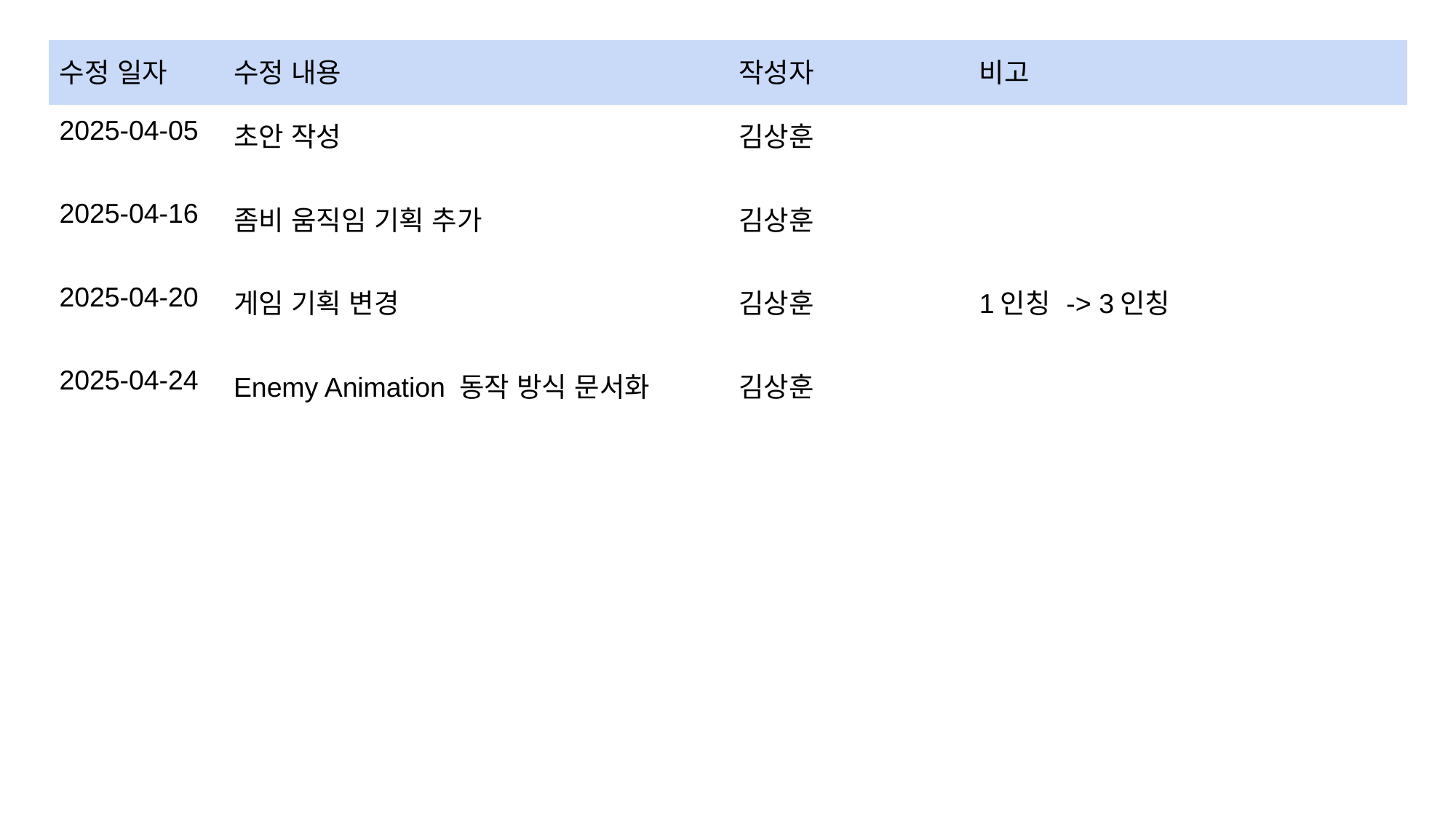

| 수정 일자 | 수정 내용 | 작성자 | 비고 |
| --- | --- | --- | --- |
| 2025-04-05 | 초안 작성 | 김상훈 |  |
| 2025-04-16 | 좀비 움직임 기획 추가 | 김상훈 |  |
| 2025-04-20 | 게임 기획 변경 | 김상훈 | 1인칭 -> 3인칭 |
| 2025-04-24 | Enemy Animation 동작 방식 문서화 | 김상훈 |  |
|  |  |  |  |
|  |  |  |  |
|  |  |  |  |
|  |  |  |  |